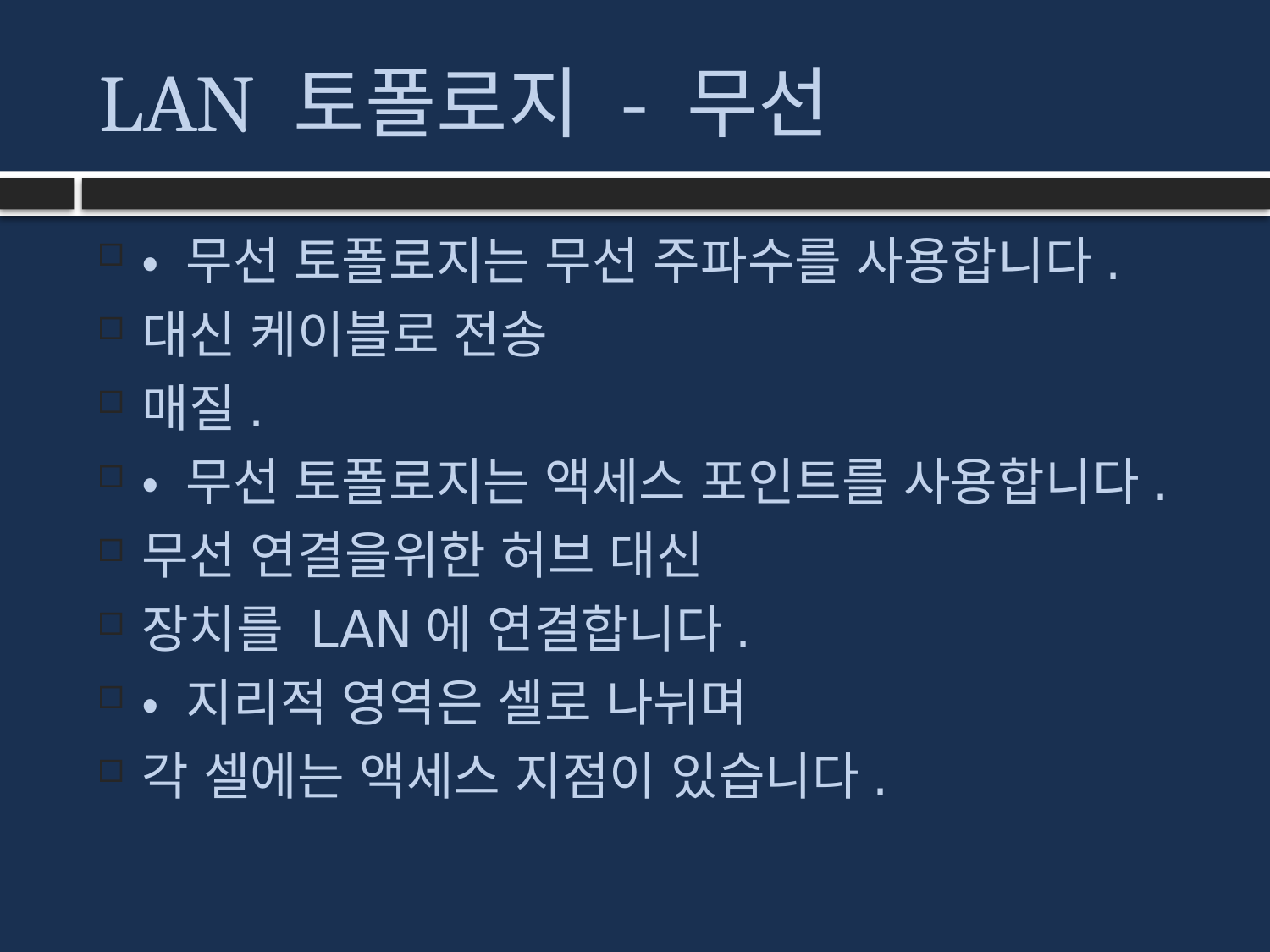

# LAN 토폴로지 - 무선
• 무선 토폴로지는 무선 주파수를 사용합니다.
대신 케이블로 전송
매질.
• 무선 토폴로지는 액세스 포인트를 사용합니다.
무선 연결을위한 허브 대신
장치를 LAN에 연결합니다.
• 지리적 영역은 셀로 나뉘며
각 셀에는 액세스 지점이 있습니다.